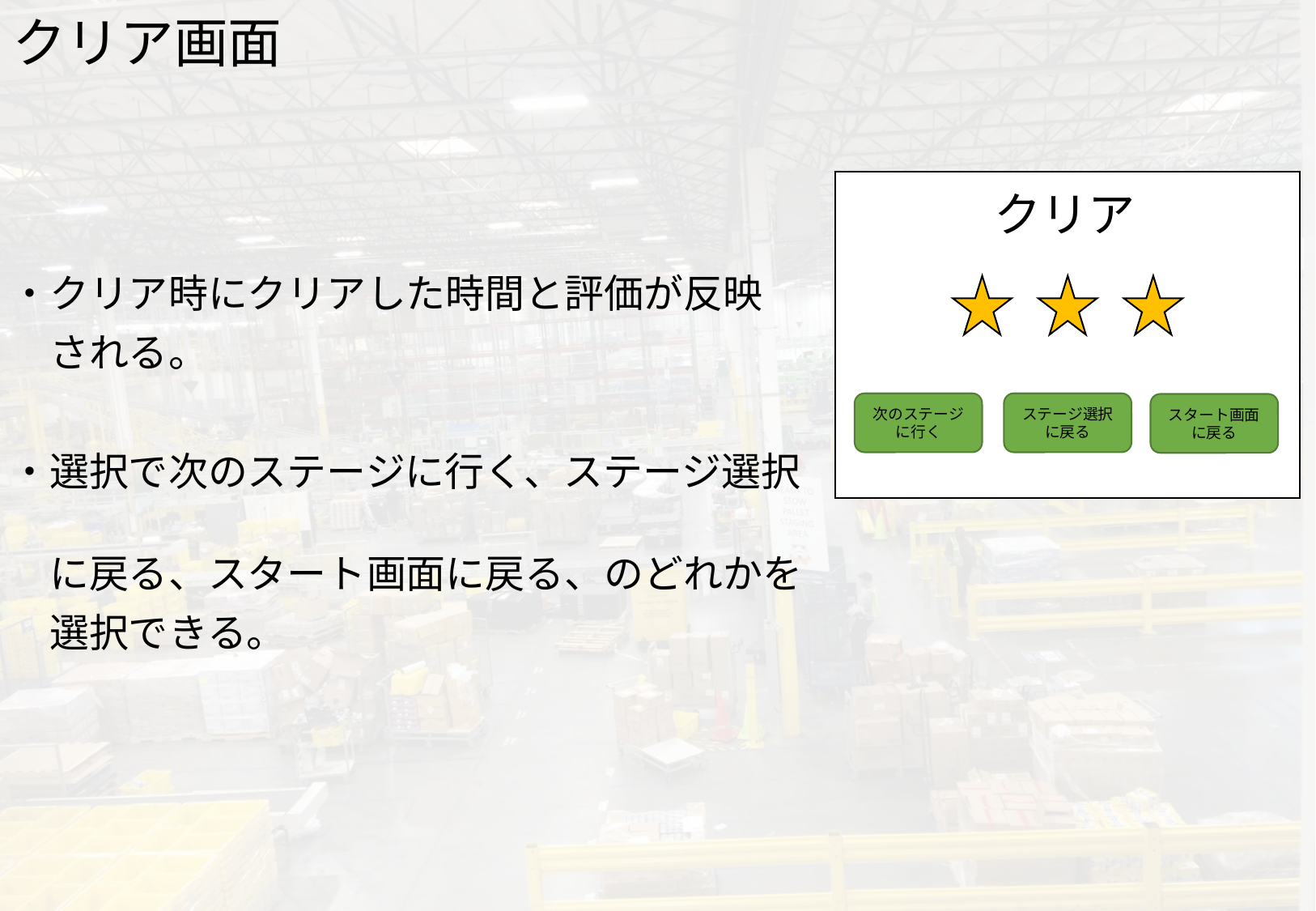

# クリア画面

クリア

ステージ選択に戻る
次のステージに行く
スタート画面に戻る
・クリア時にクリアした時間と評価が反映
　される。

・選択で次のステージに行く、ステージ選択
　に戻る、スタート画面に戻る、のどれかを
　選択できる。